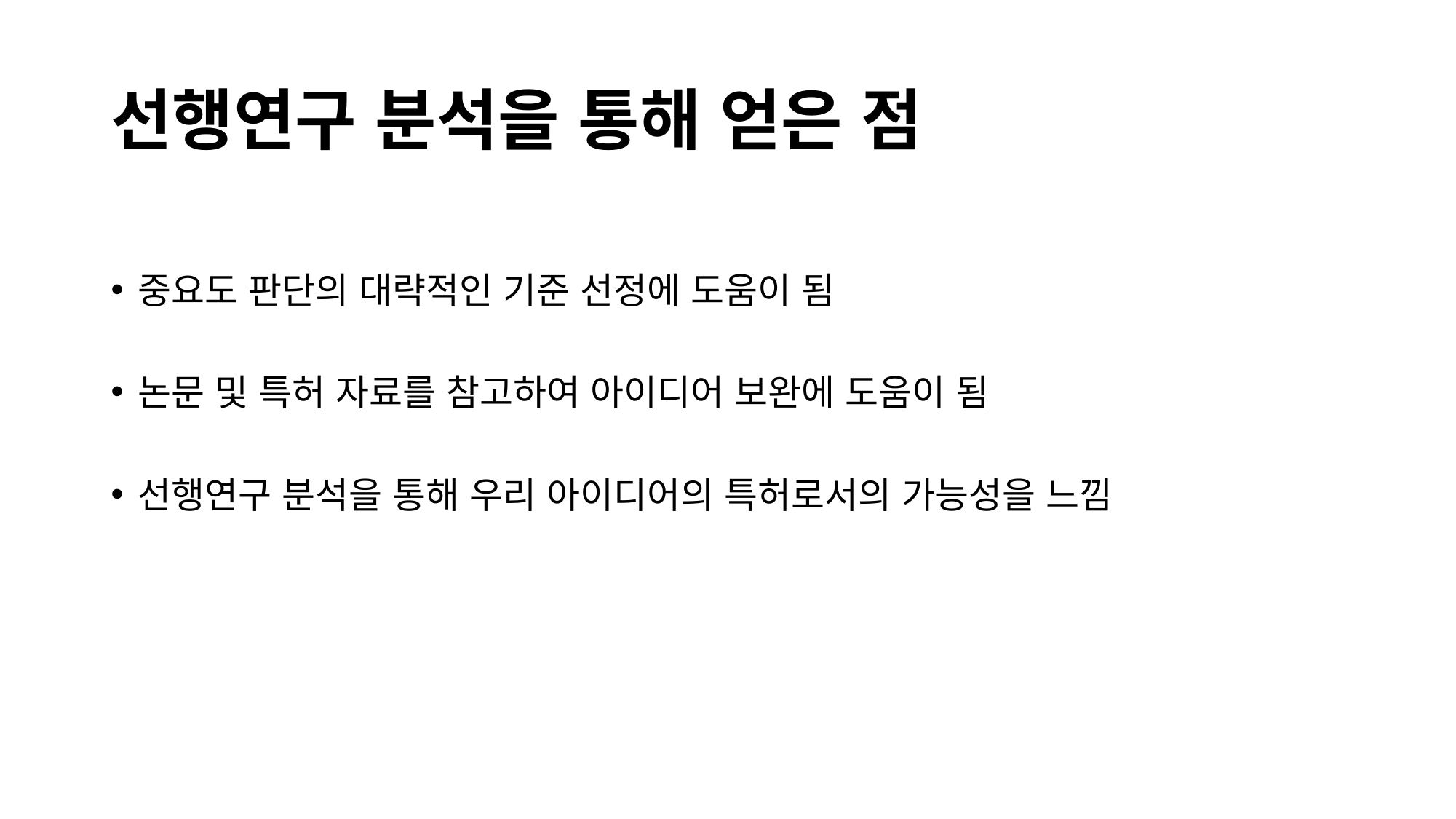

# 선행연구 분석을 통해 얻은 점
중요도 판단의 대략적인 기준 선정에 도움이 됨
논문 및 특허 자료를 참고하여 아이디어 보완에 도움이 됨
선행연구 분석을 통해 우리 아이디어의 특허로서의 가능성을 느낌